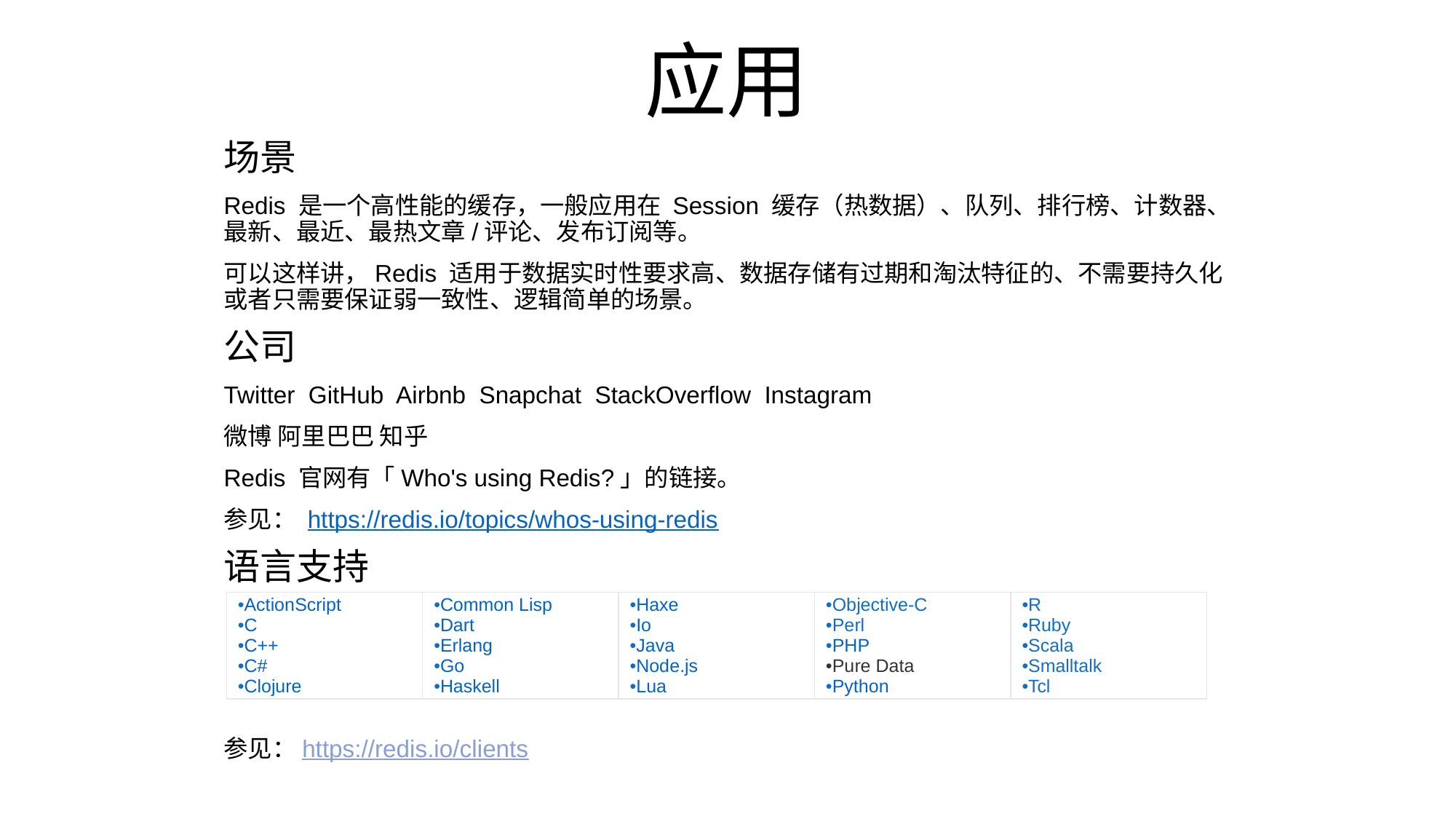

# 应用
场景
Redis 是一个高性能的缓存，一般应用在 Session 缓存（热数据）、队列、排行榜、计数器、最新、最近、最热文章/评论、发布订阅等。
可以这样讲，Redis 适用于数据实时性要求高、数据存储有过期和淘汰特征的、不需要持久化或者只需要保证弱一致性、逻辑简单的场景。
公司
Twitter  GitHub  Airbnb  Snapchat  StackOverflow  Instagram
微博 阿里巴巴 知乎
Redis 官网有「Who's using Redis?」的链接。
参见： https://redis.io/topics/whos-using-redis
语言支持

参见：https://redis.io/clients
| ActionScript C C++ C# Clojure | Common Lisp Dart Erlang Go Haskell | Haxe Io Java Node.js Lua | Objective-C Perl PHP Pure Data Python | R Ruby Scala Smalltalk Tcl |
| --- | --- | --- | --- | --- |